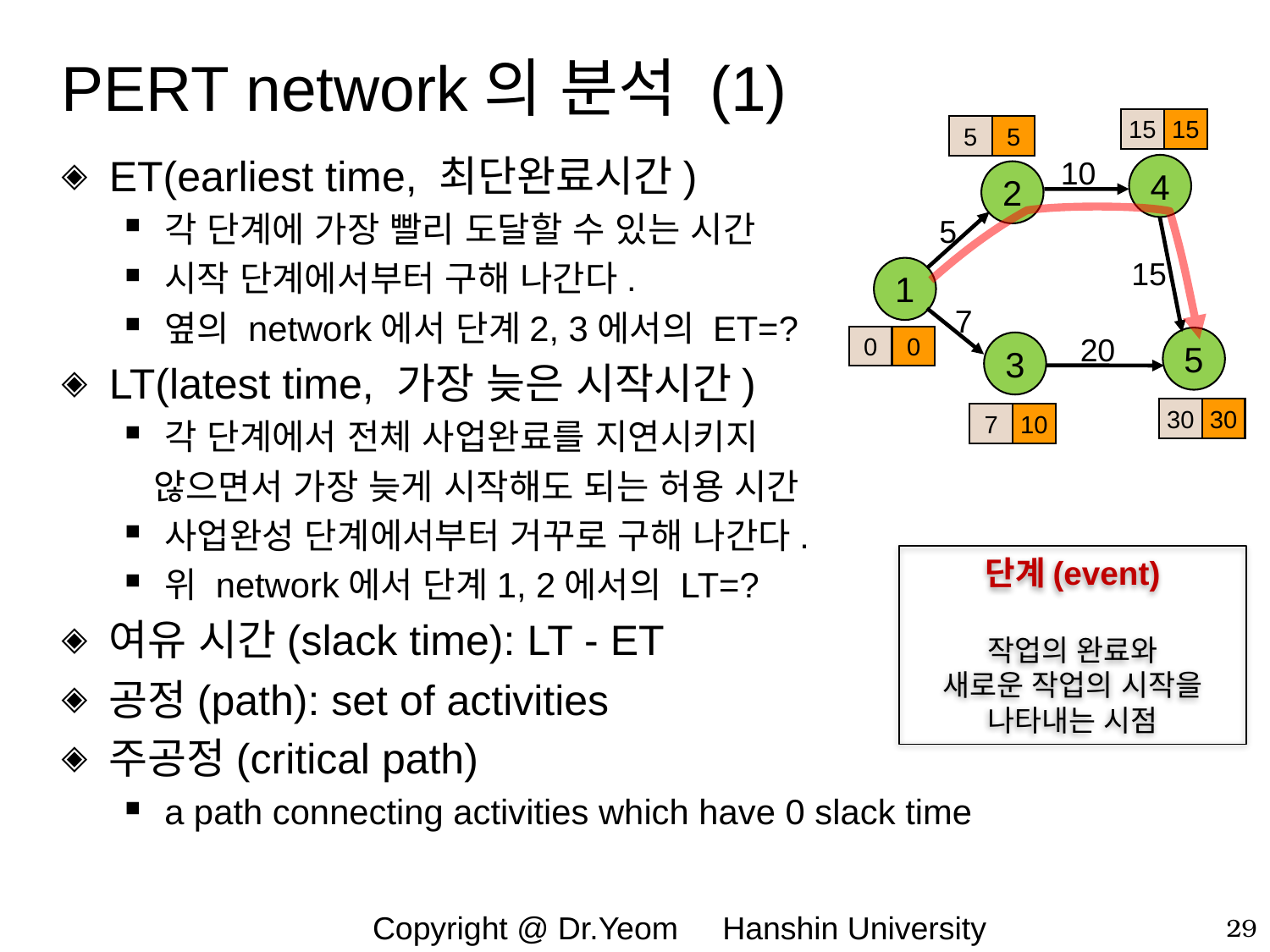

# PERT network의 분석 (1)
15
15
5
5
ET(earliest time, 최단완료시간)
각 단계에 가장 빨리 도달할 수 있는 시간
시작 단계에서부터 구해 나간다.
옆의 network에서 단계2, 3에서의 ET=?
LT(latest time, 가장 늦은 시작시간)
각 단계에서 전체 사업완료를 지연시키지
  않으면서 가장 늦게 시작해도 되는 허용 시간
사업완성 단계에서부터 거꾸로 구해 나간다.
위 network에서 단계1, 2에서의 LT=?
여유 시간(slack time): LT - ET
공정(path): set of activities
주공정(critical path)
a path connecting activities which have 0 slack time
10
4
2

15
20
5

5

1
7

0
0
3
30
30
7
10
단계(event)

작업의 완료와
새로운 작업의 시작을
나타내는 시점
29